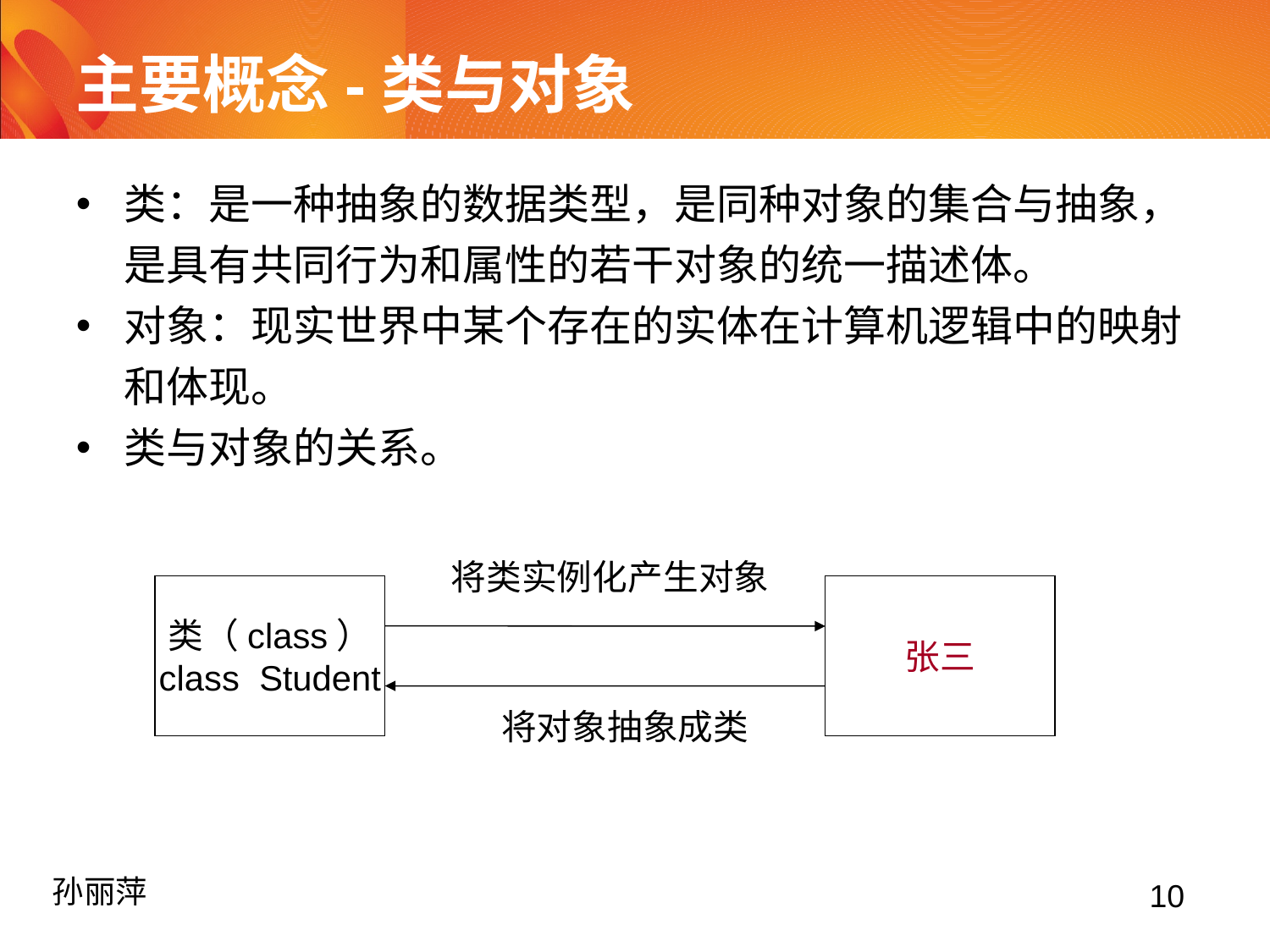

# 主要概念-类与对象
类：是一种抽象的数据类型，是同种对象的集合与抽象，是具有共同行为和属性的若干对象的统一描述体。
对象：现实世界中某个存在的实体在计算机逻辑中的映射和体现。
类与对象的关系。

将类实例化产生对象
类（class）
class  Student
张三

将对象抽象成类